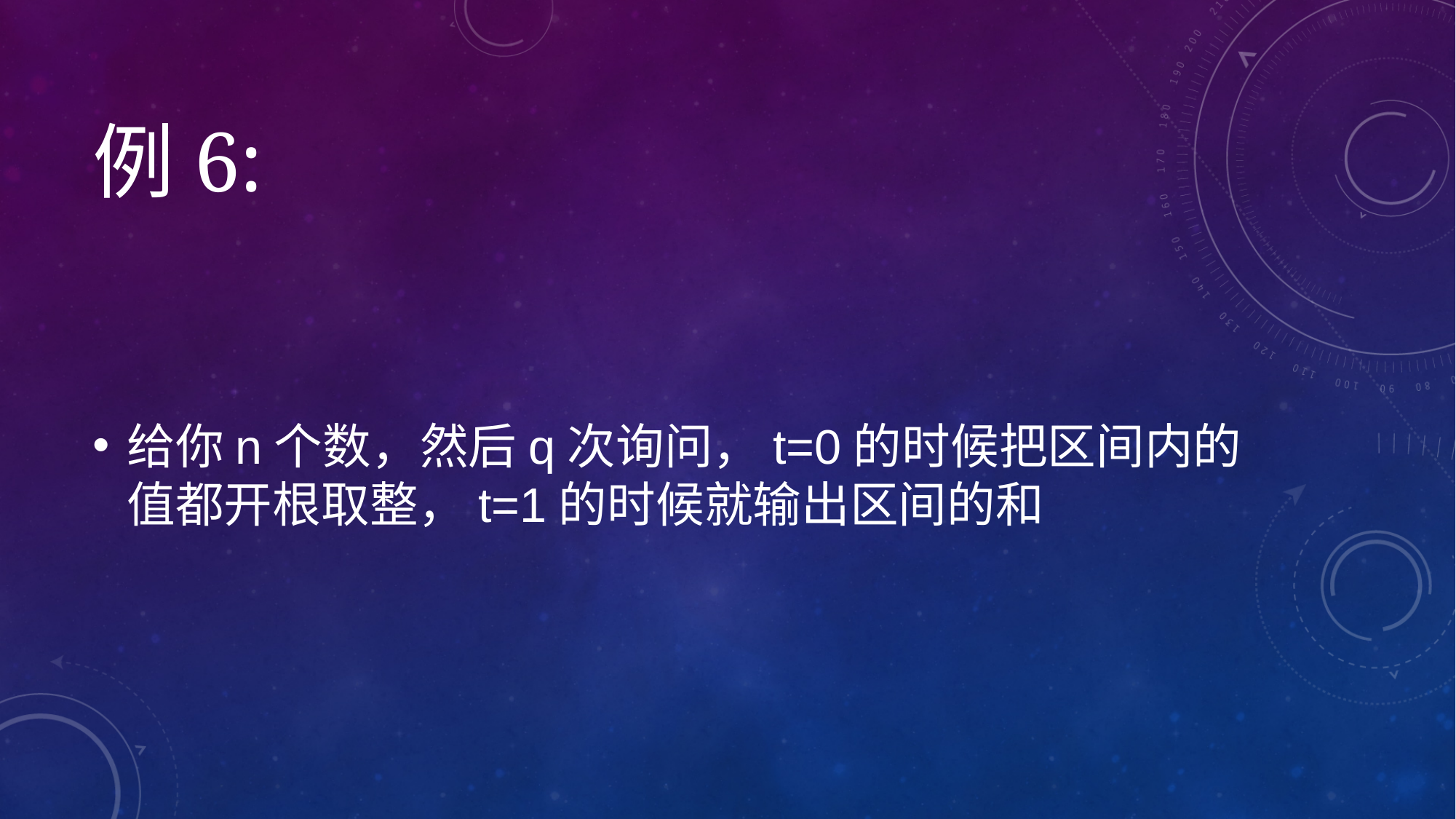

# 例6:
给你n个数，然后q次询问，t=0的时候把区间内的值都开根取整，t=1的时候就输出区间的和